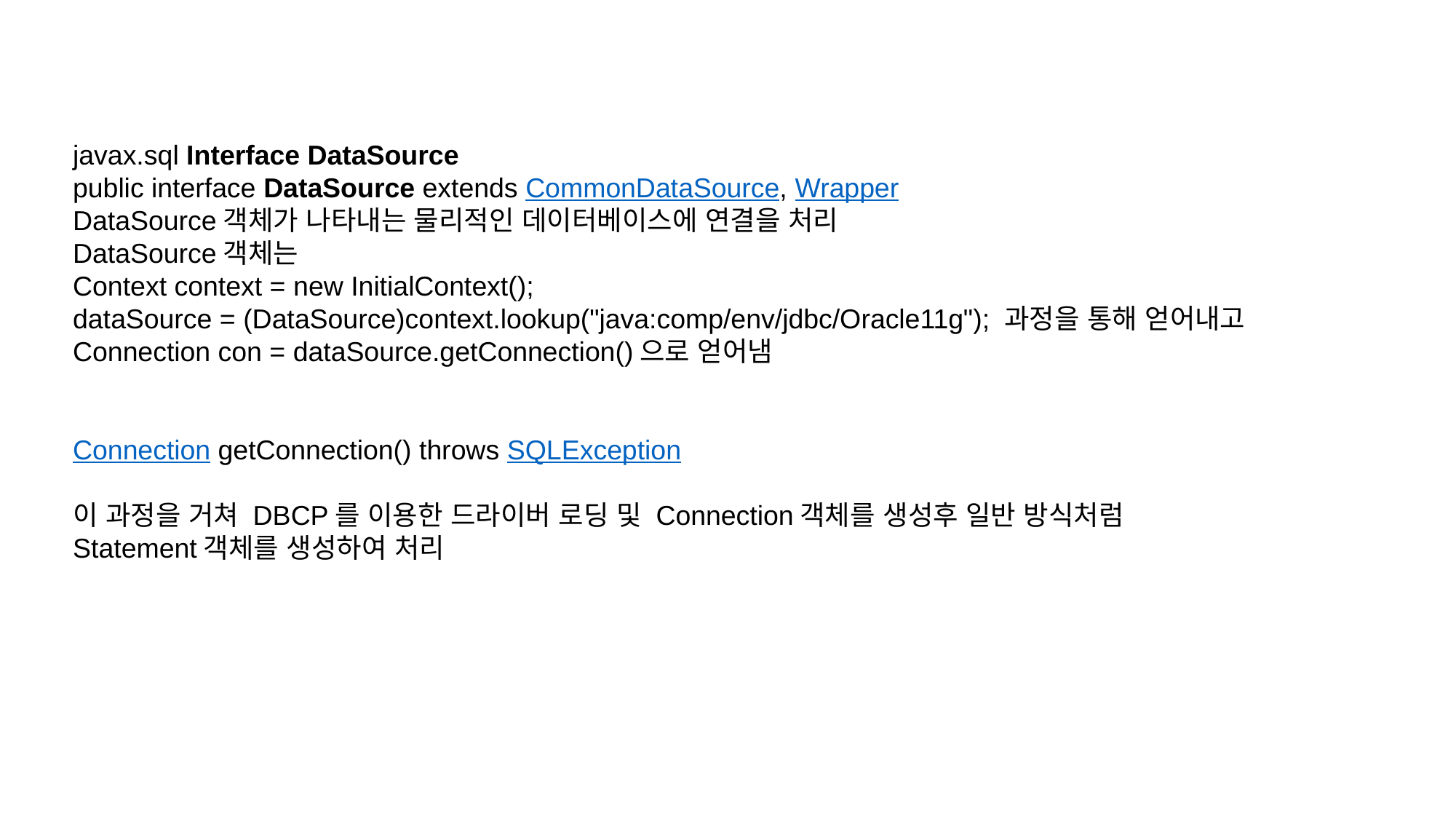

javax.sql Interface DataSource
public interface DataSource extends CommonDataSource, Wrapper
DataSource객체가 나타내는 물리적인 데이터베이스에 연결을 처리
DataSource객체는
Context context = new InitialContext();
dataSource = (DataSource)context.lookup("java:comp/env/jdbc/Oracle11g"); 과정을 통해 얻어내고
Connection con = dataSource.getConnection()으로 얻어냄
Connection getConnection() throws SQLException
이 과정을 거쳐 DBCP를 이용한 드라이버 로딩 및 Connection객체를 생성후 일반 방식처럼
Statement객체를 생성하여 처리
7